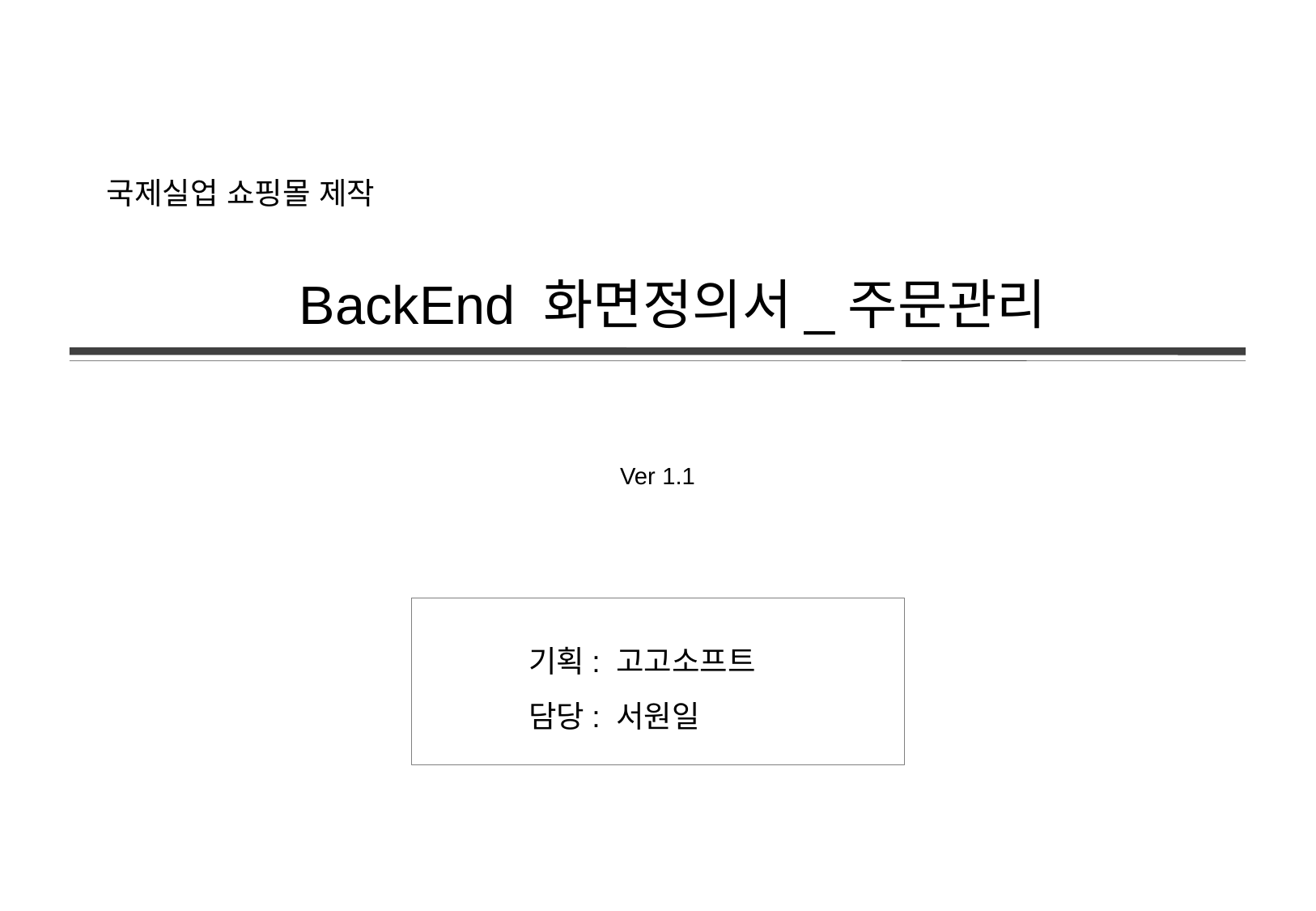

국제실업 쇼핑몰 제작
BackEnd 화면정의서_주문관리
Ver 1.1
기획: 고고소프트
담당: 서원일